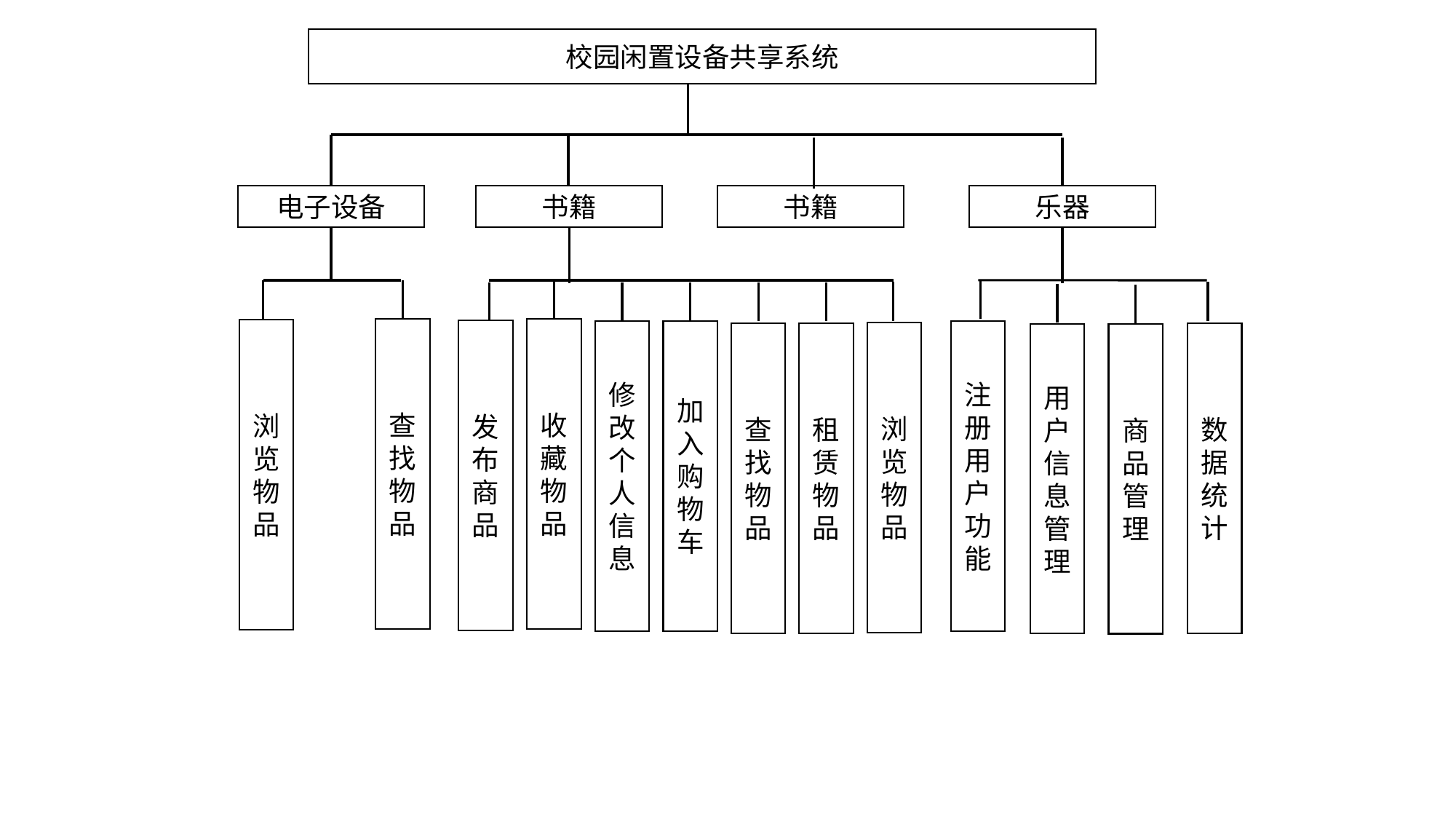

校园闲置设备共享系统
书籍
书籍
乐器
电子设备
收藏物品
查找物品
浏览物品
发布商品
注册用户功能
修改个人信息
加入购物车
浏览物品
查找物品
租赁物品
数据统计
用户信息管理
商品管理